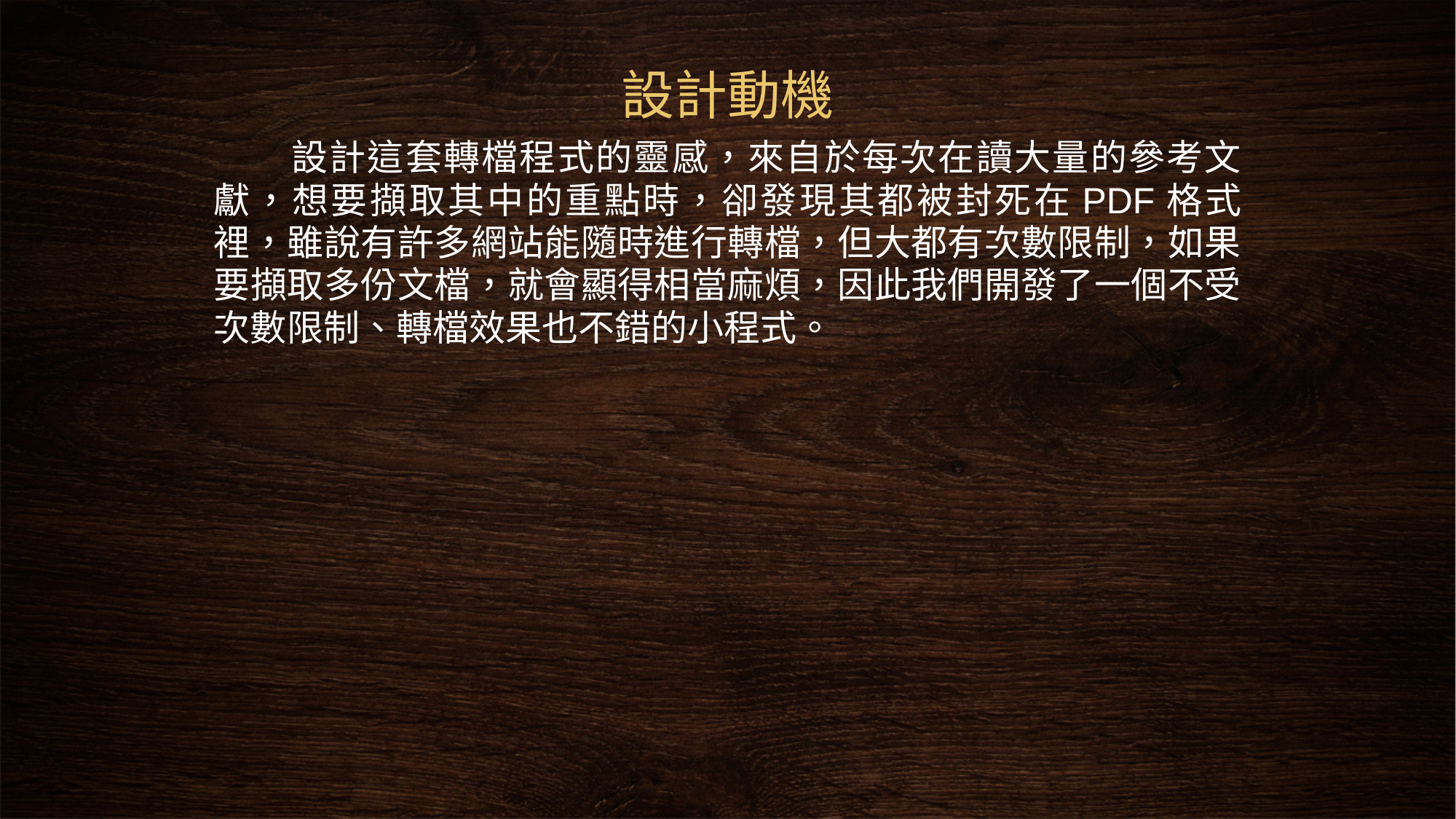

# 設計動機
設計這套轉檔程式的靈感，來自於每次在讀大量的參考文獻，想要擷取其中的重點時，卻發現其都被封死在PDF格式裡，雖說有許多網站能隨時進行轉檔，但大都有次數限制，如果要擷取多份文檔，就會顯得相當麻煩，因此我們開發了一個不受次數限制、轉檔效果也不錯的小程式。